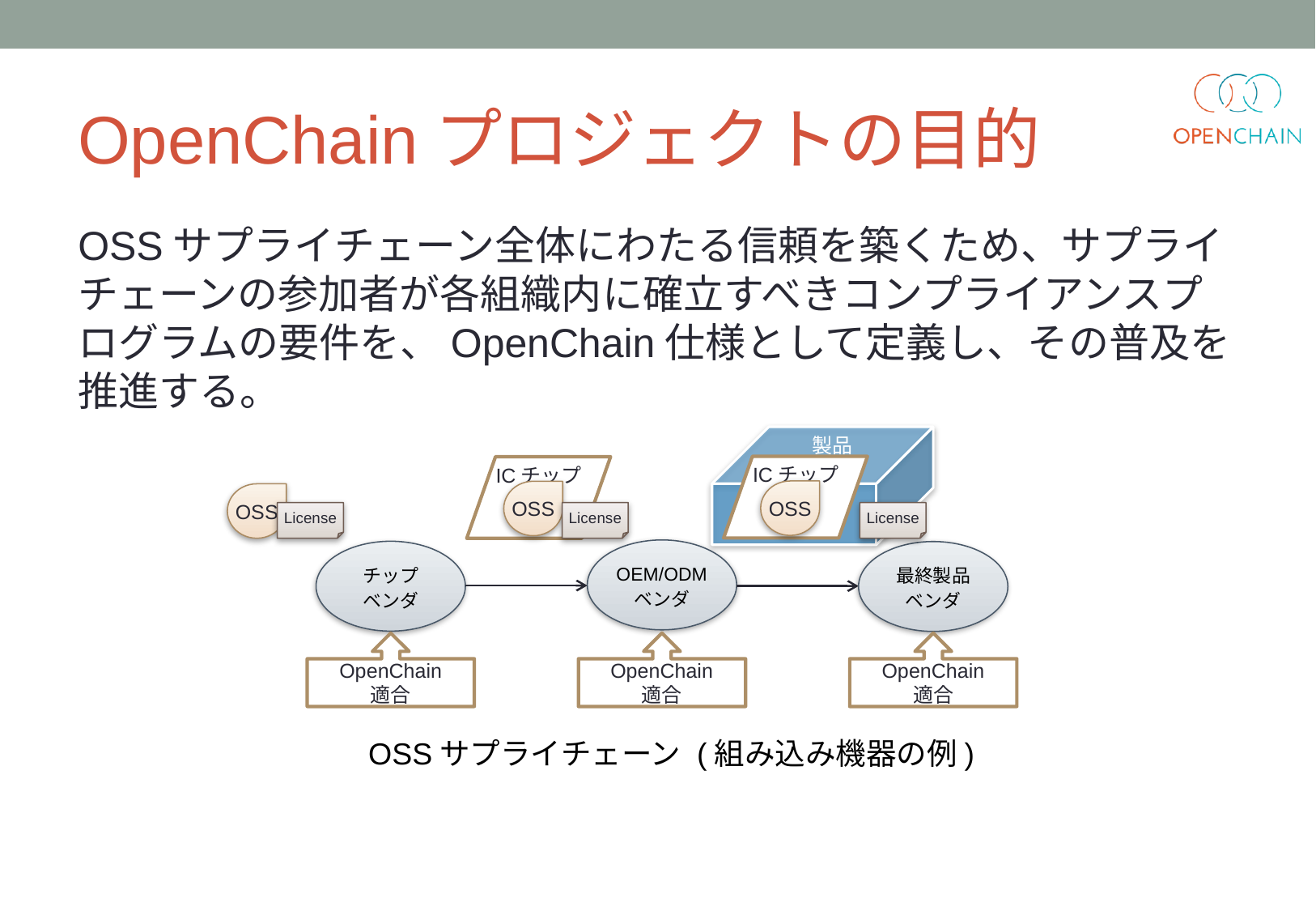

# OpenChainプロジェクトの目的
OSSサプライチェーン全体にわたる信頼を築くため、サプライチェーンの参加者が各組織内に確立すべきコンプライアンスプログラムの要件を、OpenChain仕様として定義し、その普及を推進する。

製品
ICチップ
OSS
ICチップ
OSS
OSS
OEM/ODM
ベンダ
チップ
ベンダ
最終製品
ベンダ
OpenChain
適合
OpenChain
適合
OpenChain
適合
OSSサプライチェーン (組み込み機器の例)
License
License
License